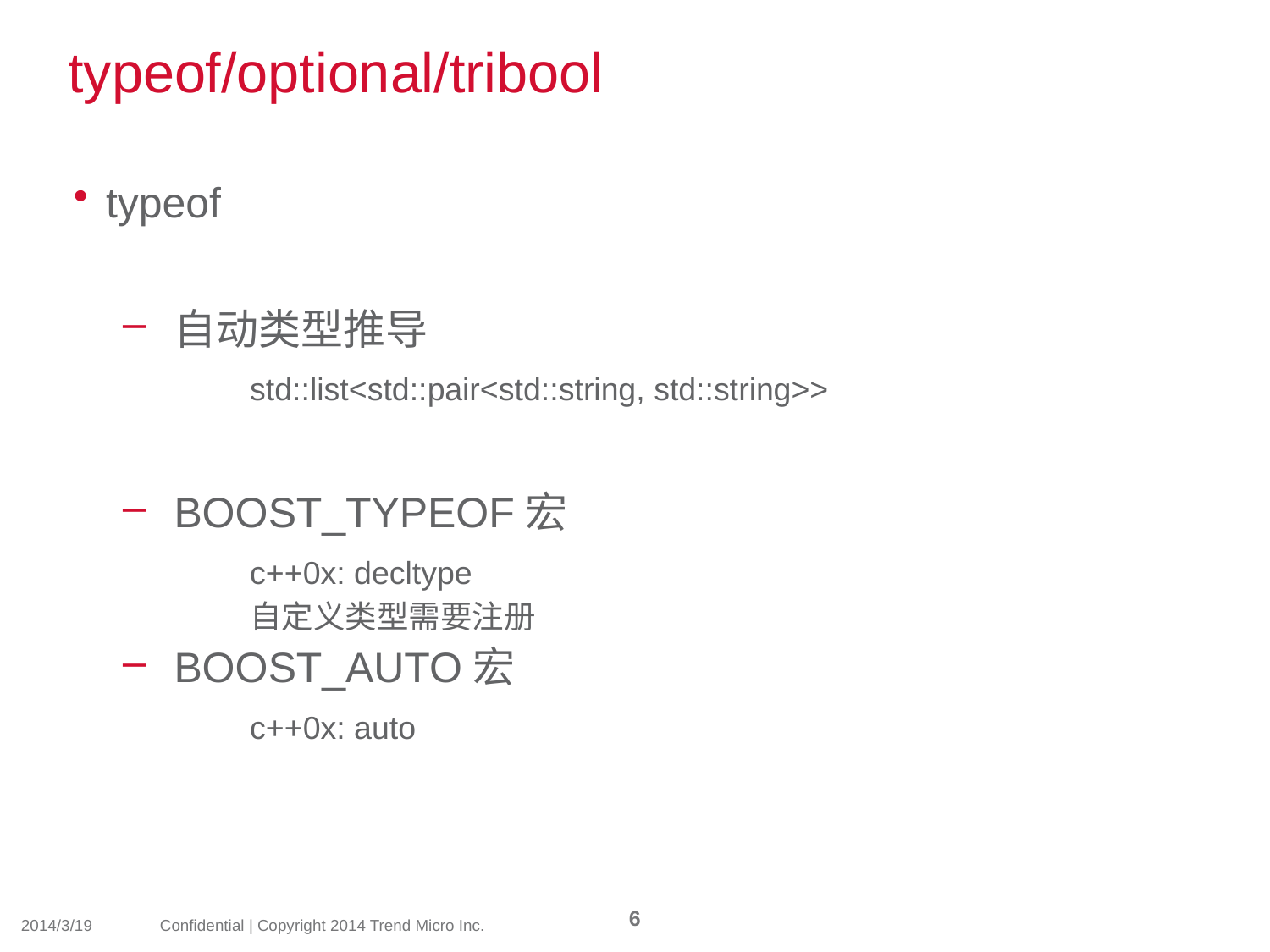

# typeof/optional/tribool
typeof

自动类型推导
	std::list<std::pair<std::string, std::string>>

BOOST_TYPEOF宏
	c++0x: decltype
	自定义类型需要注册
BOOST_AUTO宏
	c++0x: auto

6
2014/3/19
Confidential | Copyright 2014 Trend Micro Inc.